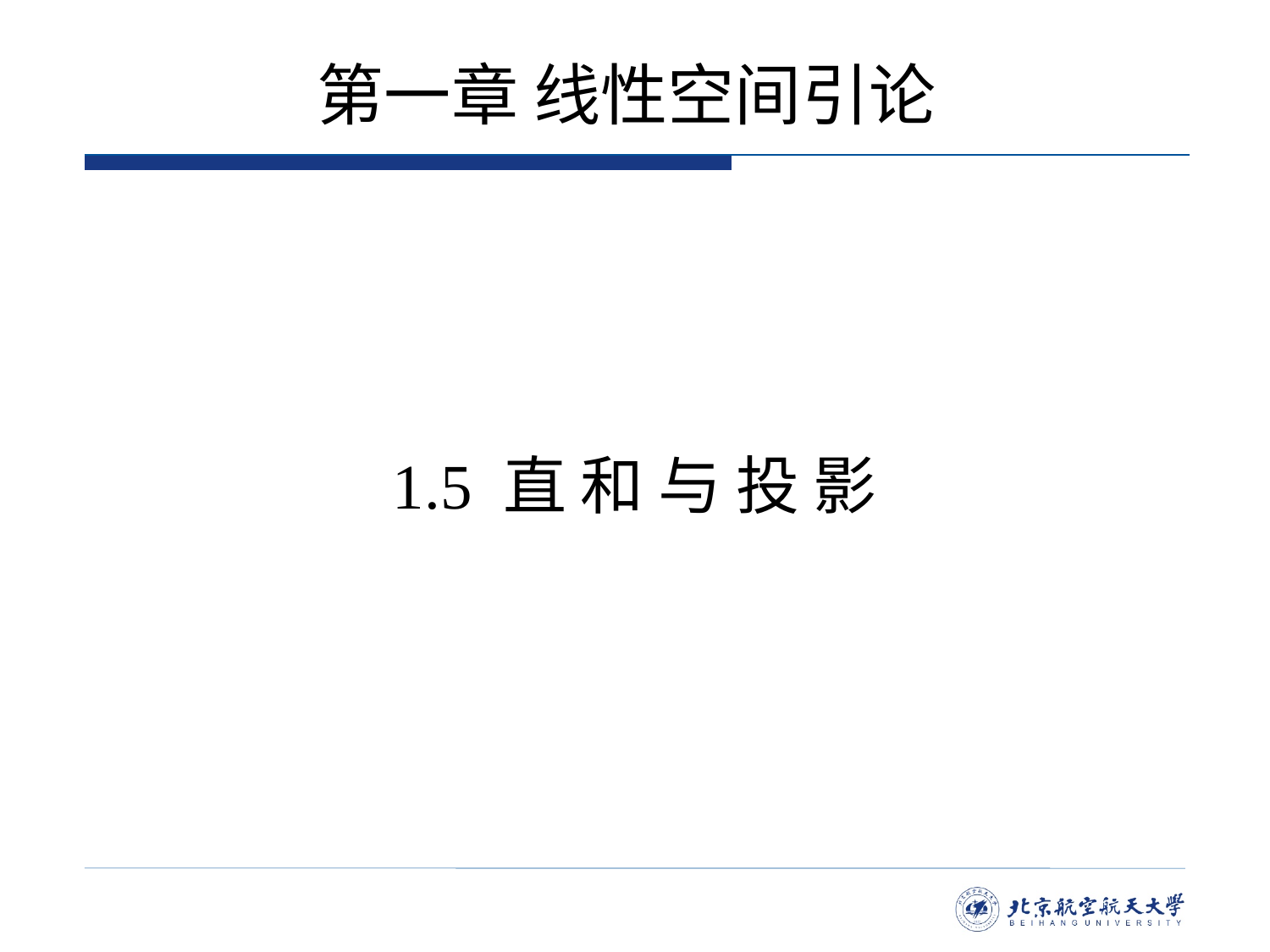

# 第一章 线性空间引论
1.5 直 和 与 投 影